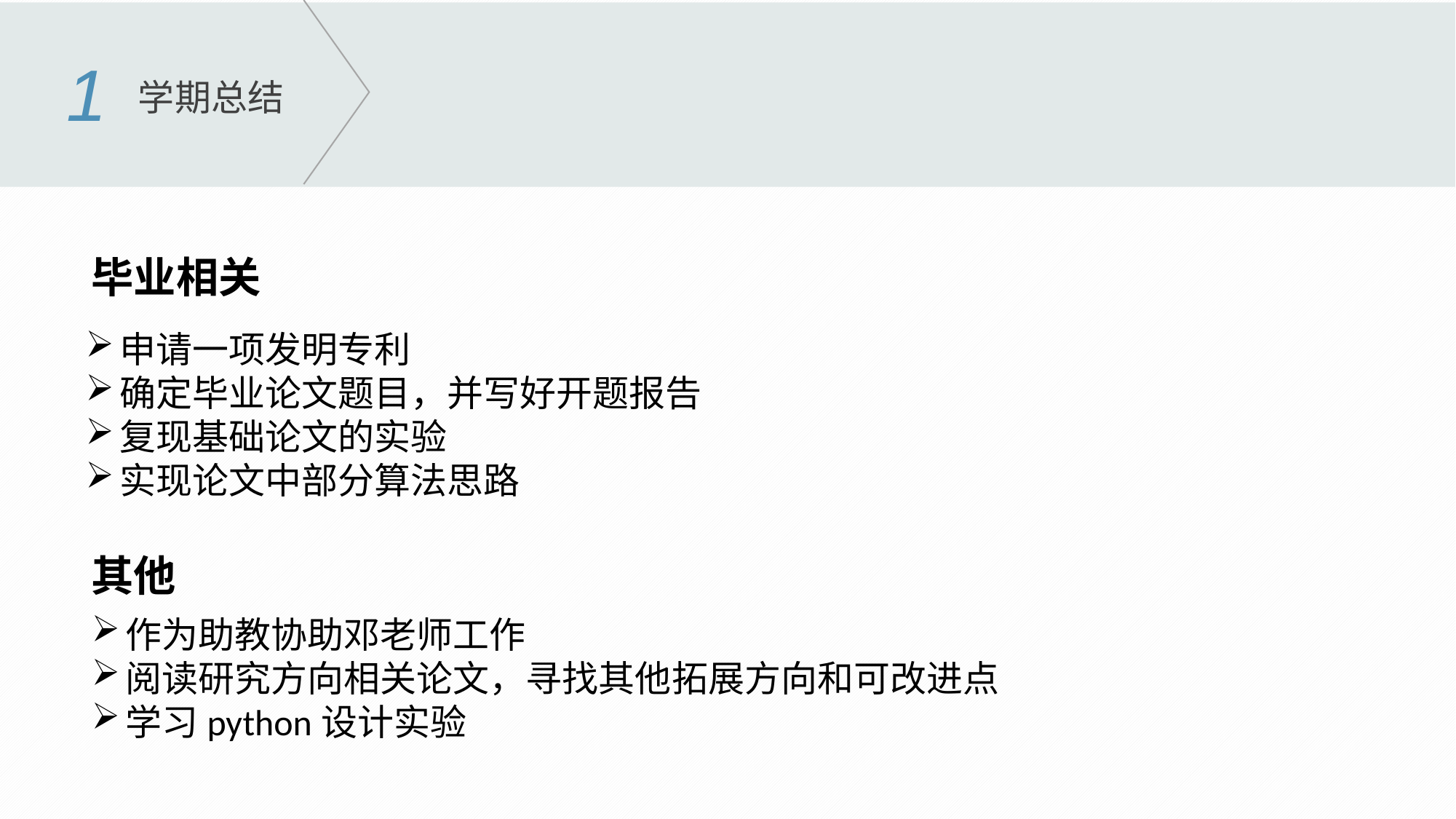

1
学期总结
毕业相关
申请一项发明专利
确定毕业论文题目，并写好开题报告
复现基础论文的实验
实现论文中部分算法思路
其他
作为助教协助邓老师工作
阅读研究方向相关论文，寻找其他拓展方向和可改进点
学习python设计实验